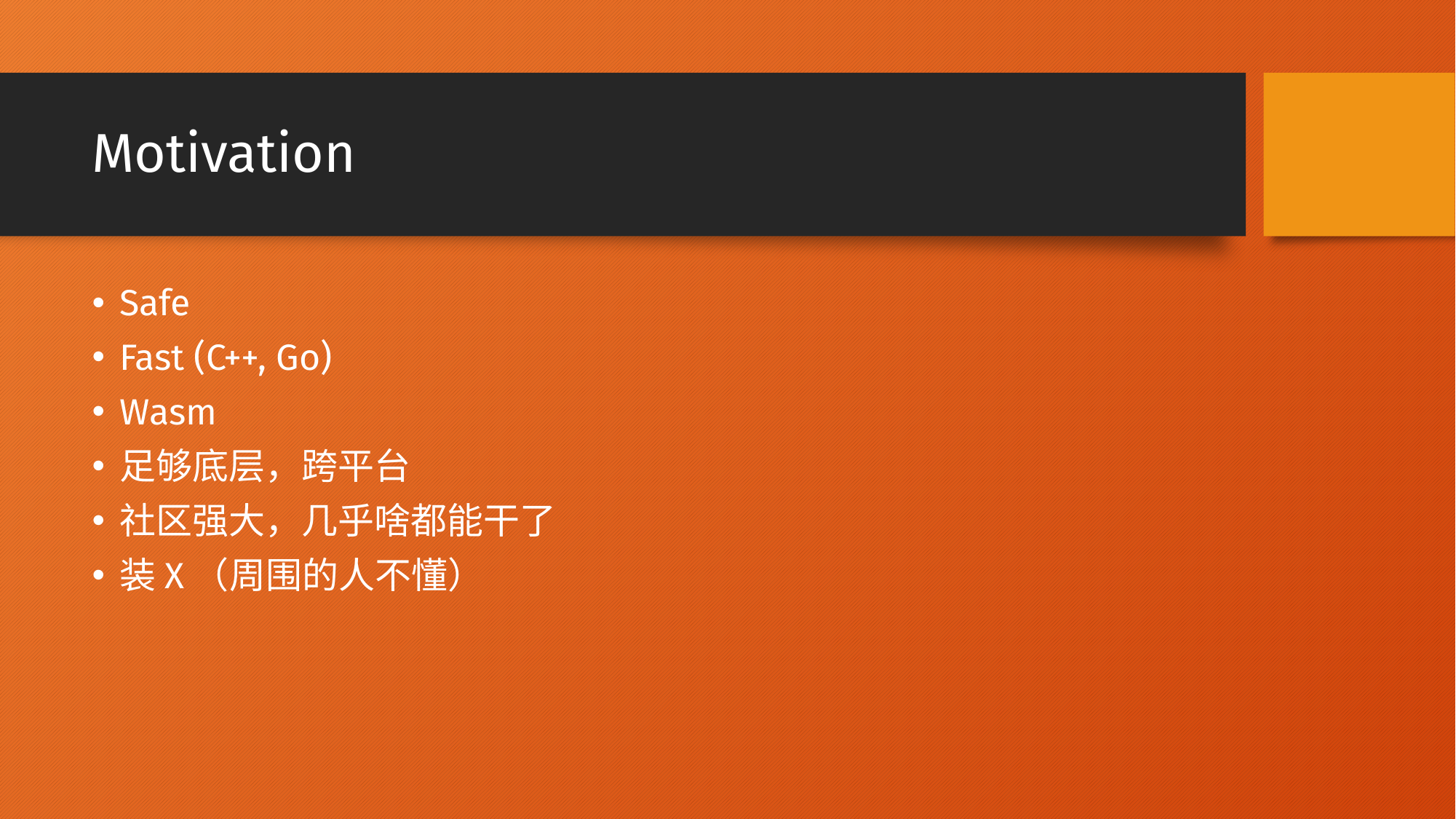

# Motivation
Safe
Fast (C++, Go)
Wasm
足够底层，跨平台
社区强大，几乎啥都能干了
装X（周围的人不懂）